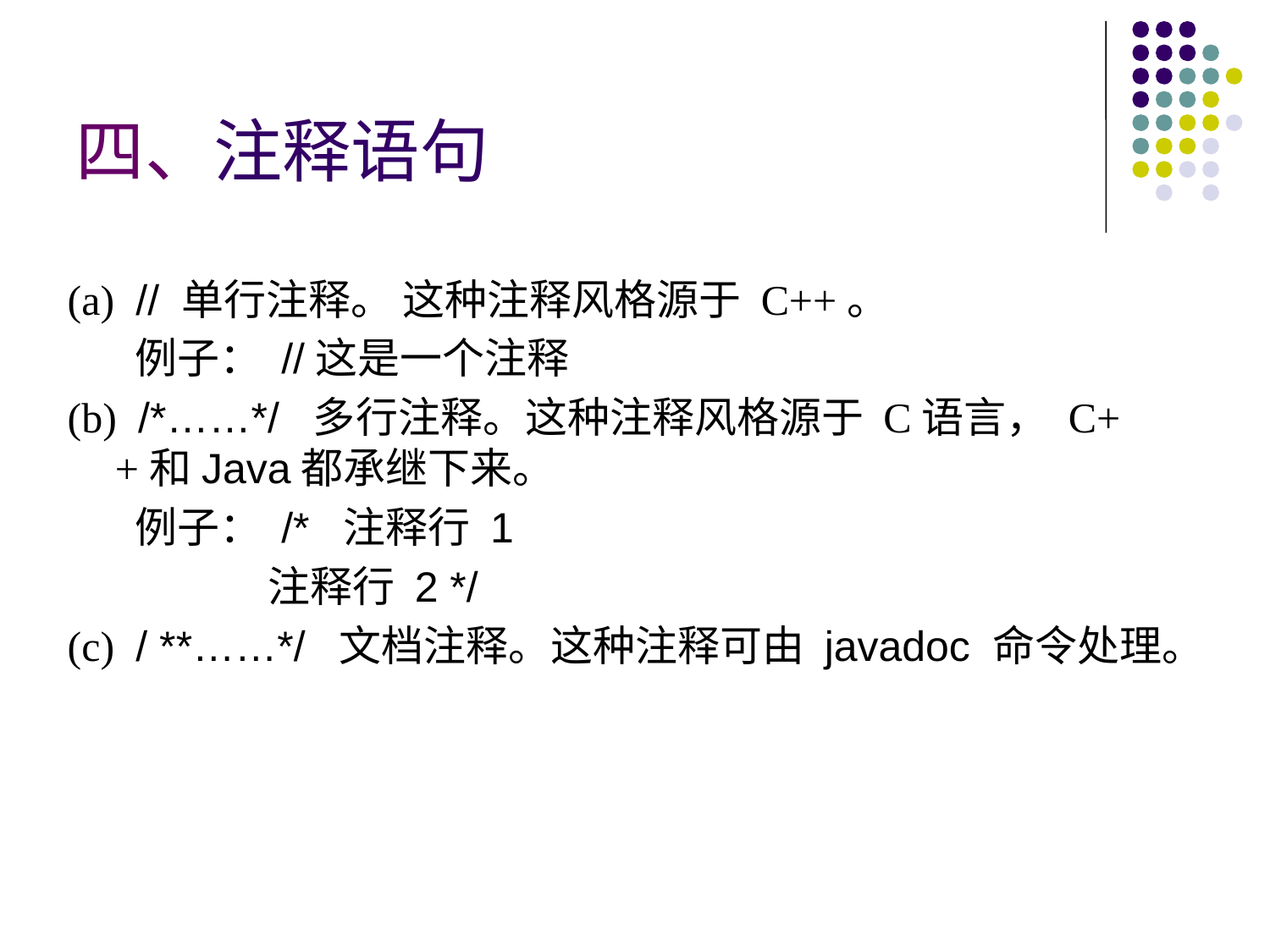

# 四、注释语句

(a)  // 单行注释。 这种注释风格源于 C++。
      例子： //这是一个注释
(b)  /*……*/  多行注释。这种注释风格源于 C语言， C++和Java都承继下来。
      例子： /*  注释行 1
                    注释行 2 */
(c)  / **……*/  文档注释。这种注释可由 javadoc 命令处理。

28